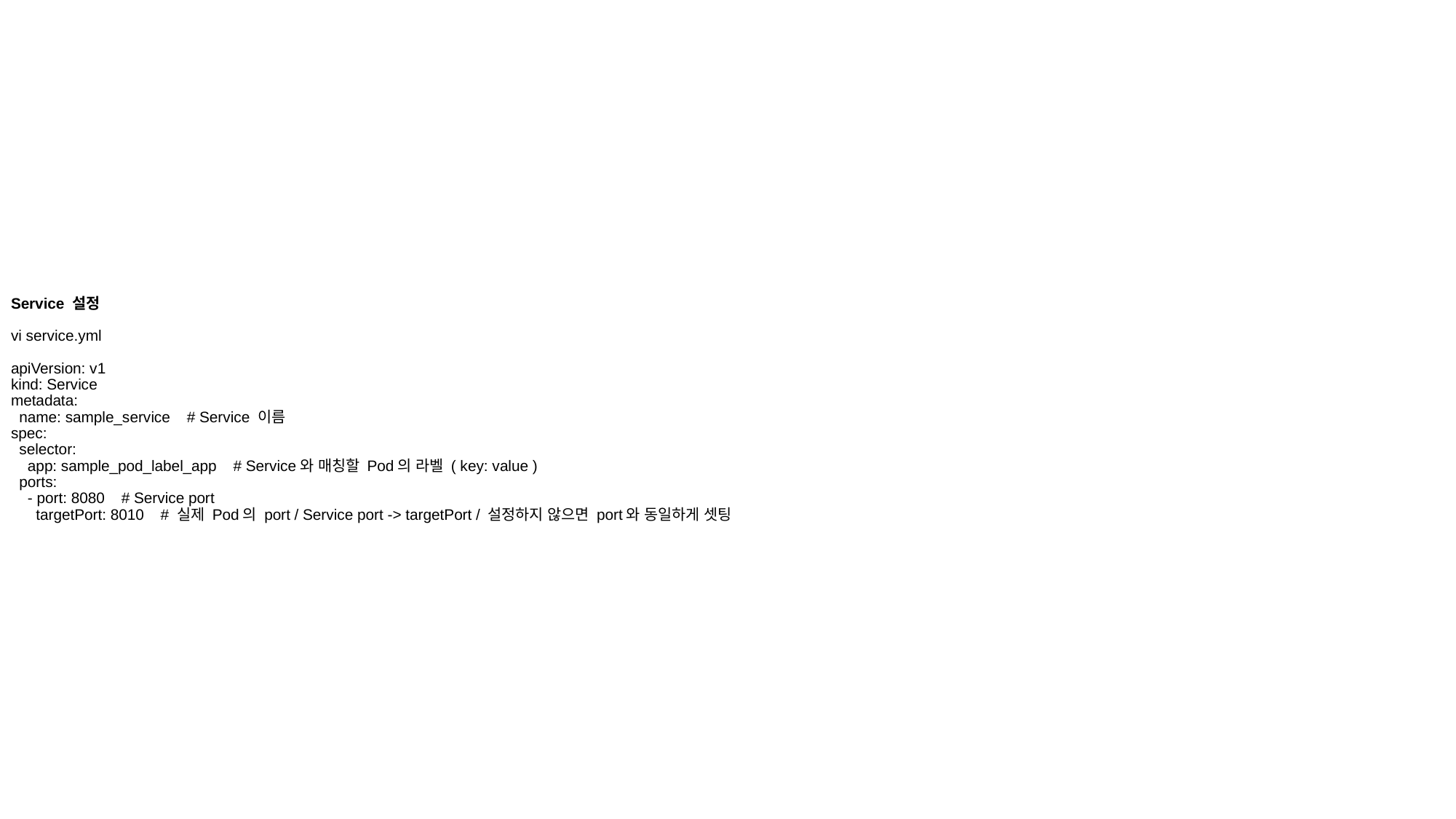

# Service 설정 vi service.yml apiVersion: v1 kind: Service metadata: name: sample_service    # Service 이름 spec: selector: app: sample_pod_label_app    # Service와 매칭할 Pod의 라벨 ( key: value ) ports: - port: 8080    # Service port targetPort: 8010    # 실제 Pod의 port / Service port -> targetPort / 설정하지 않으면 port와 동일하게 셋팅